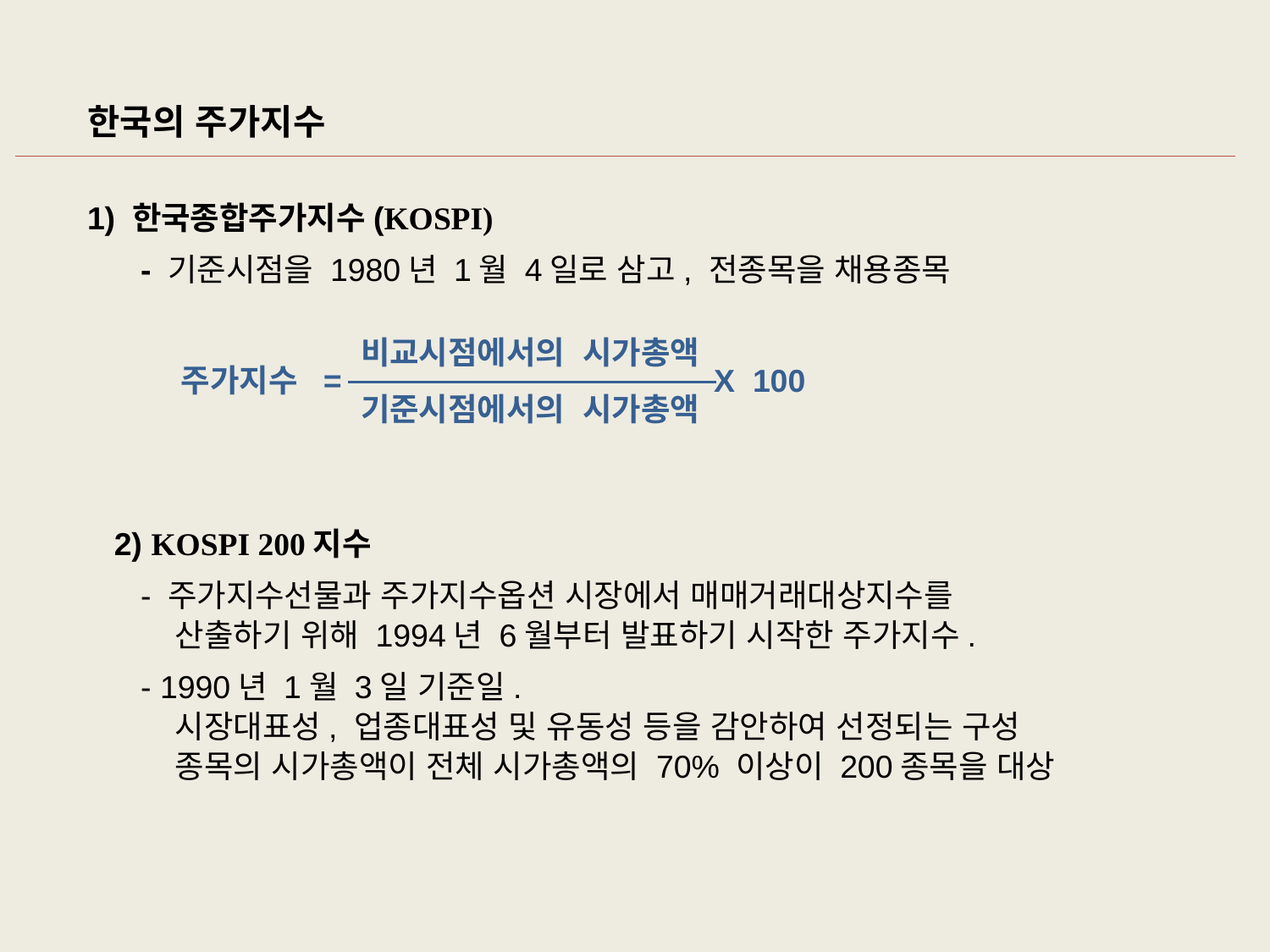

# 한국의 주가지수
1) 한국종합주가지수(KOSPI)
      - 기준시점을 1980년 1월 4일로 삼고, 전종목을 채용종목

   2) KOSPI 200지수
      - 주가지수선물과 주가지수옵션 시장에서 매매거래대상지수를
         산출하기 위해 1994년 6월부터 발표하기 시작한 주가지수.
      - 1990년 1월 3일 기준일.
         시장대표성, 업종대표성 및 유동성 등을 감안하여 선정되는 구성
         종목의 시가총액이 전체 시가총액의 70% 이상이 200종목을 대상

비교시점에서의  시가총액
주가지수  =                                          X  100
기준시점에서의  시가총액